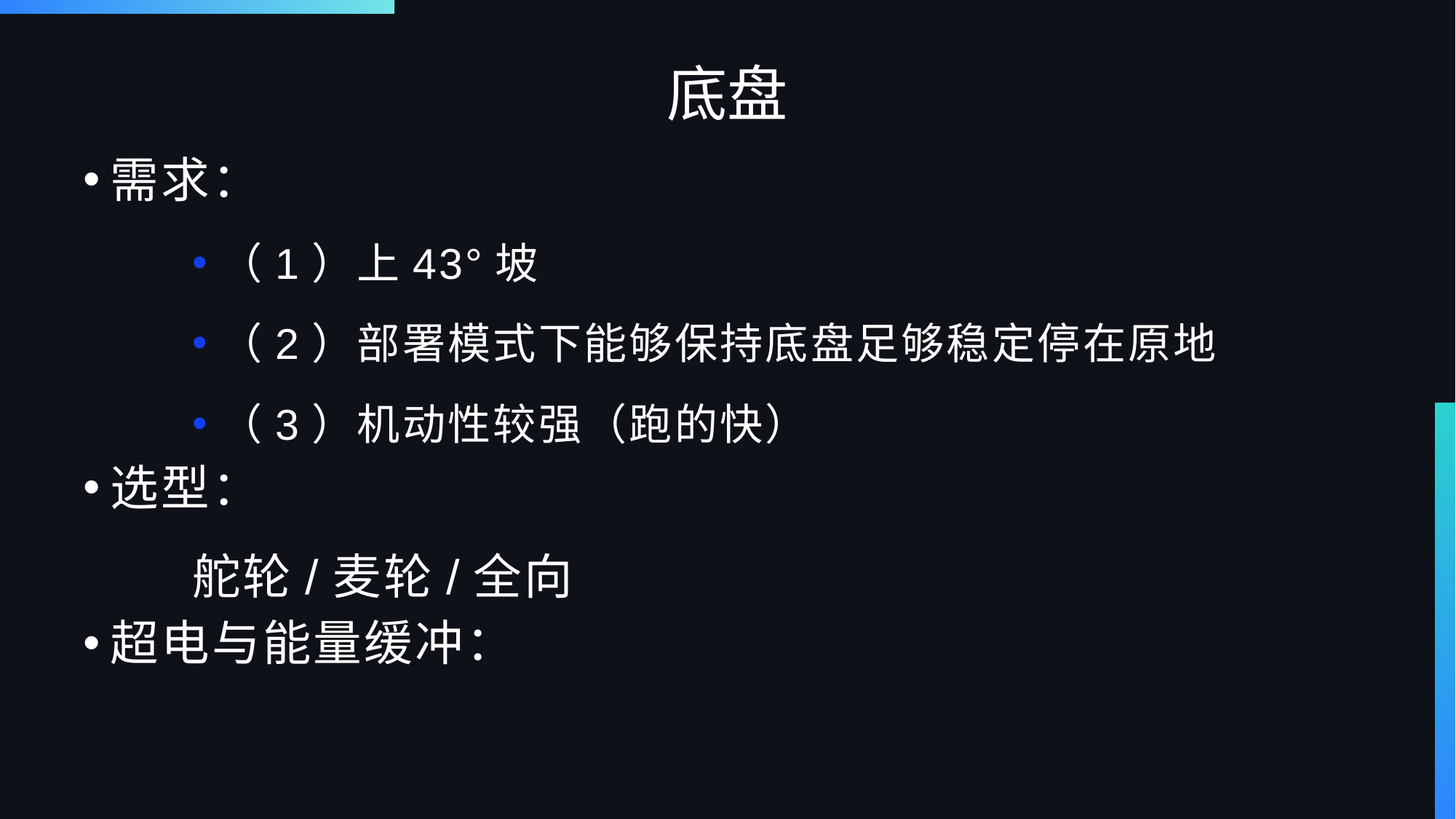

# 底盘
需求：
（1）上43°坡
（2）部署模式下能够保持底盘足够稳定停在原地
（3）机动性较强（跑的快）
选型：
舵轮/麦轮/全向
超电与能量缓冲：